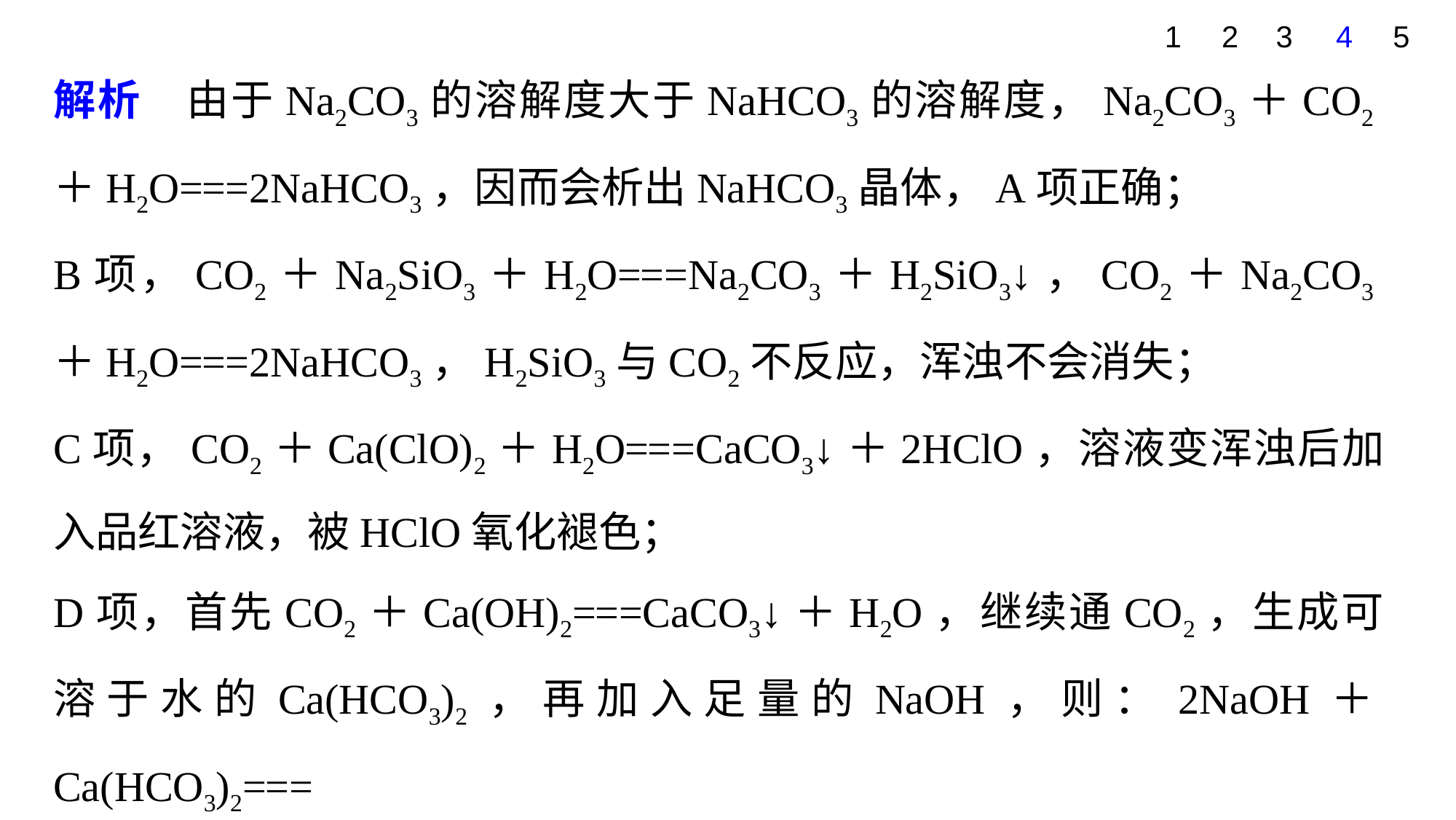

1
2
3
4
5
解析　由于Na2CO3的溶解度大于NaHCO3的溶解度，Na2CO3＋CO2＋H2O===2NaHCO3，因而会析出NaHCO3晶体，A项正确；
B项，CO2＋Na2SiO3＋H2O===Na2CO3＋H2SiO3↓，CO2＋Na2CO3＋H2O===2NaHCO3，H2SiO3与CO2不反应，浑浊不会消失；
C项，CO2＋Ca(ClO)2＋H2O===CaCO3↓＋2HClO，溶液变浑浊后加入品红溶液，被HClO氧化褪色；
D项，首先CO2＋Ca(OH)2===CaCO3↓＋H2O，继续通CO2，生成可溶于水的Ca(HCO3)2，再加入足量的NaOH，则：2NaOH＋Ca(HCO3)2===
CaCO3↓＋Na2CO3＋2H2O，溶液又变浑浊。
答案　B